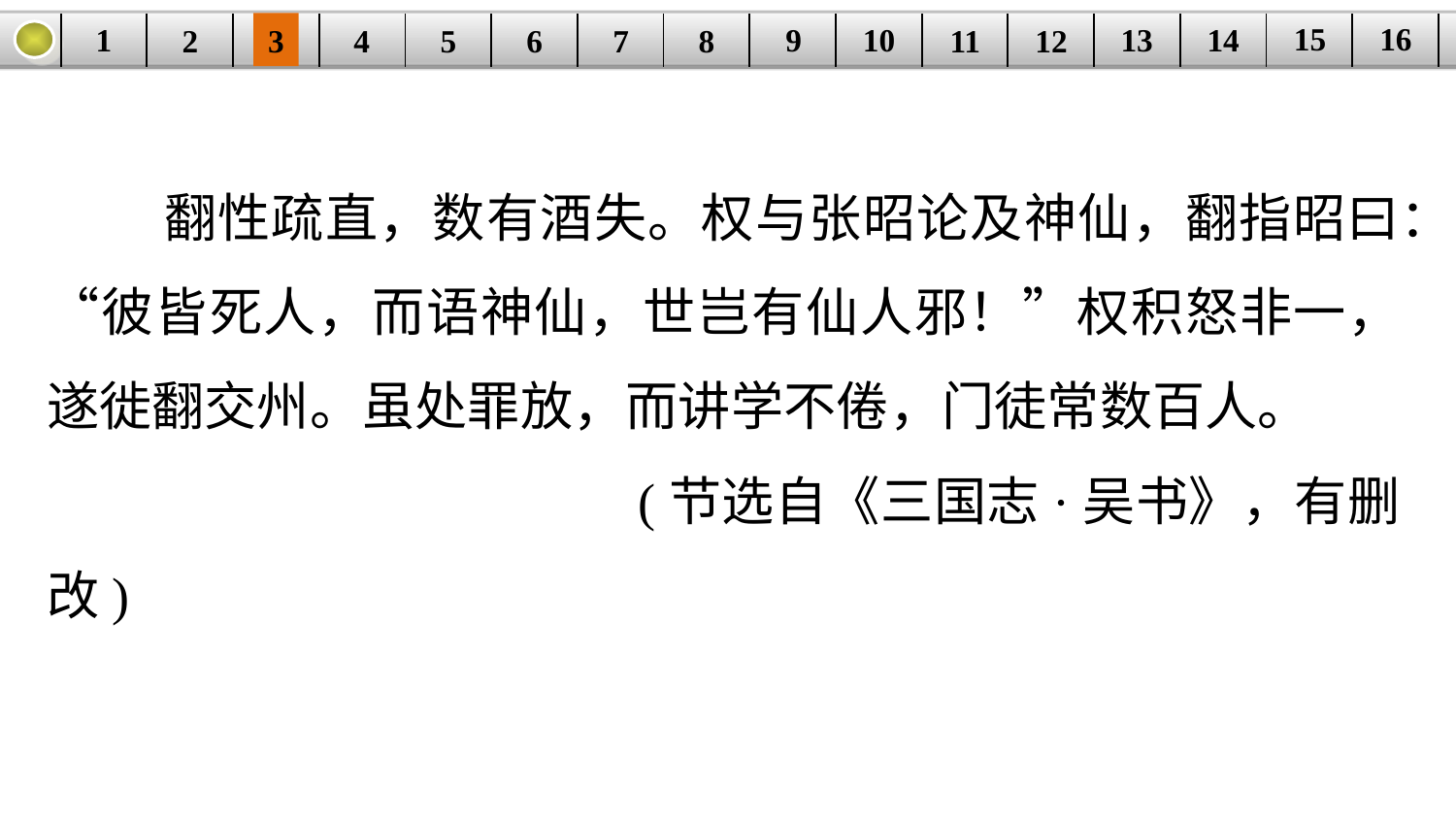

16

15
14
9
10
1
13
3
4
5
6
8
11
2
12
|  |  |  |  |  |  |  |  |  |  |  |  |  |  |  |  |
| --- | --- | --- | --- | --- | --- | --- | --- | --- | --- | --- | --- | --- | --- | --- | --- |
7

        翻性疏直，数有酒失。权与张昭论及神仙，翻指昭曰：“彼皆死人，而语神仙，世岂有仙人邪！”权积怒非一，遂徙翻交州。虽处罪放，而讲学不倦，门徒常数百人。
                                            (节选自《三国志·吴书》，有删改)